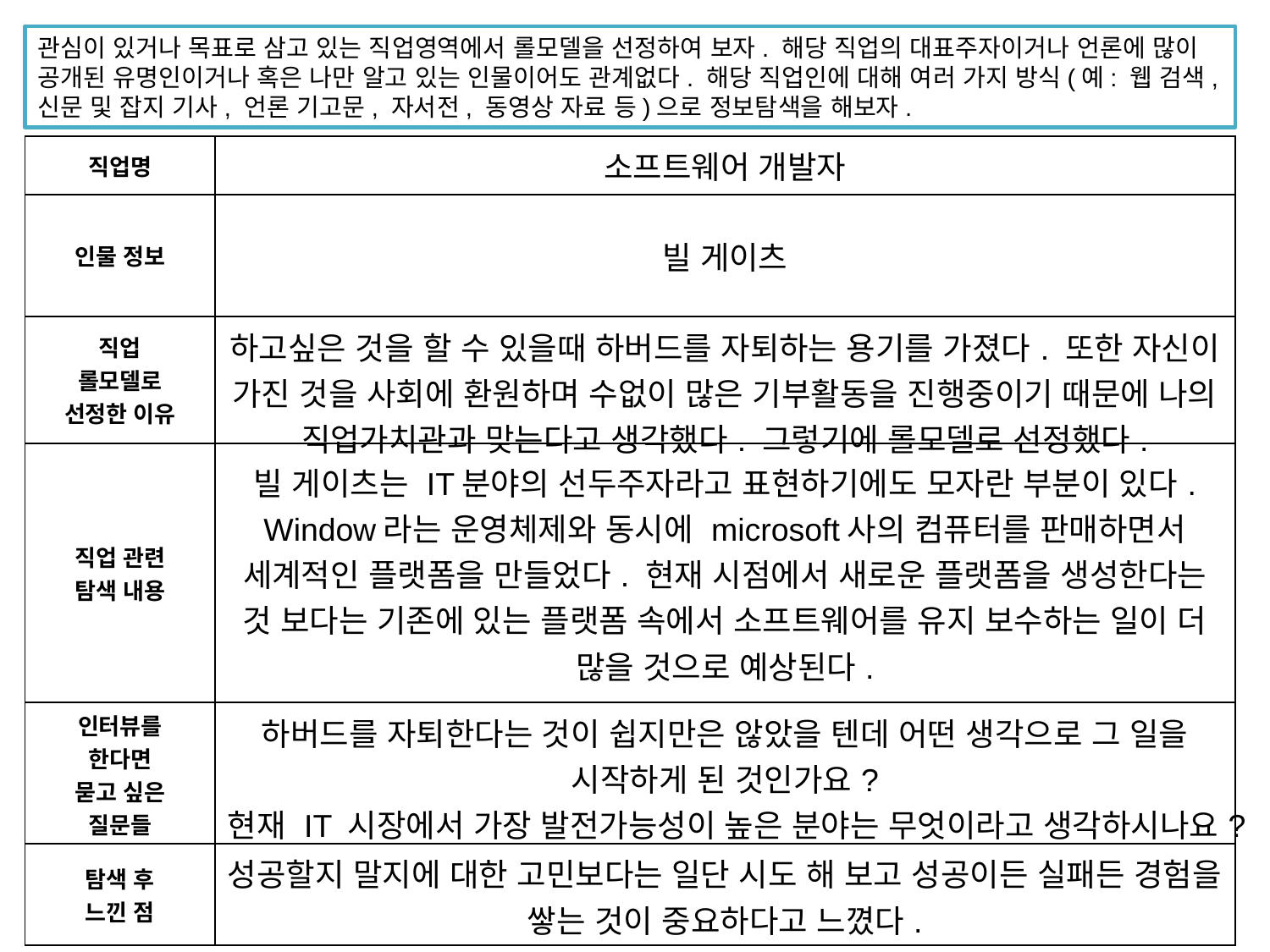

관심이 있거나 목표로 삼고 있는 직업영역에서 롤모델을 선정하여 보자. 해당 직업의 대표주자이거나 언론에 많이 공개된 유명인이거나 혹은 나만 알고 있는 인물이어도 관계없다. 해당 직업인에 대해 여러 가지 방식(예: 웹 검색, 신문 및 잡지 기사, 언론 기고문, 자서전, 동영상 자료 등)으로 정보탐색을 해보자.
| 직업명 | 소프트웨어 개발자 |
| --- | --- |
| 인물 정보 | 빌 게이츠 |
| 직업 롤모델로 선정한 이유 | 하고싶은 것을 할 수 있을때 하버드를 자퇴하는 용기를 가졌다. 또한 자신이 가진 것을 사회에 환원하며 수없이 많은 기부활동을 진행중이기 때문에 나의 직업가치관과 맞는다고 생각했다. 그렇기에 롤모델로 선정했다. |
| 직업 관련 탐색 내용 | 빌 게이츠는 IT분야의 선두주자라고 표현하기에도 모자란 부분이 있다. Window라는 운영체제와 동시에 microsoft사의 컴퓨터를 판매하면서 세계적인 플랫폼을 만들었다. 현재 시점에서 새로운 플랫폼을 생성한다는 것 보다는 기존에 있는 플랫폼 속에서 소프트웨어를 유지 보수하는 일이 더 많을 것으로 예상된다. |
| 인터뷰를 한다면 묻고 싶은 질문들 | 하버드를 자퇴한다는 것이 쉽지만은 않았을 텐데 어떤 생각으로 그 일을 시작하게 된 것인가요? 현재 IT 시장에서 가장 발전가능성이 높은 분야는 무엇이라고 생각하시나요? |
| 탐색 후 느낀 점 | 성공할지 말지에 대한 고민보다는 일단 시도 해 보고 성공이든 실패든 경험을 쌓는 것이 중요하다고 느꼈다. |